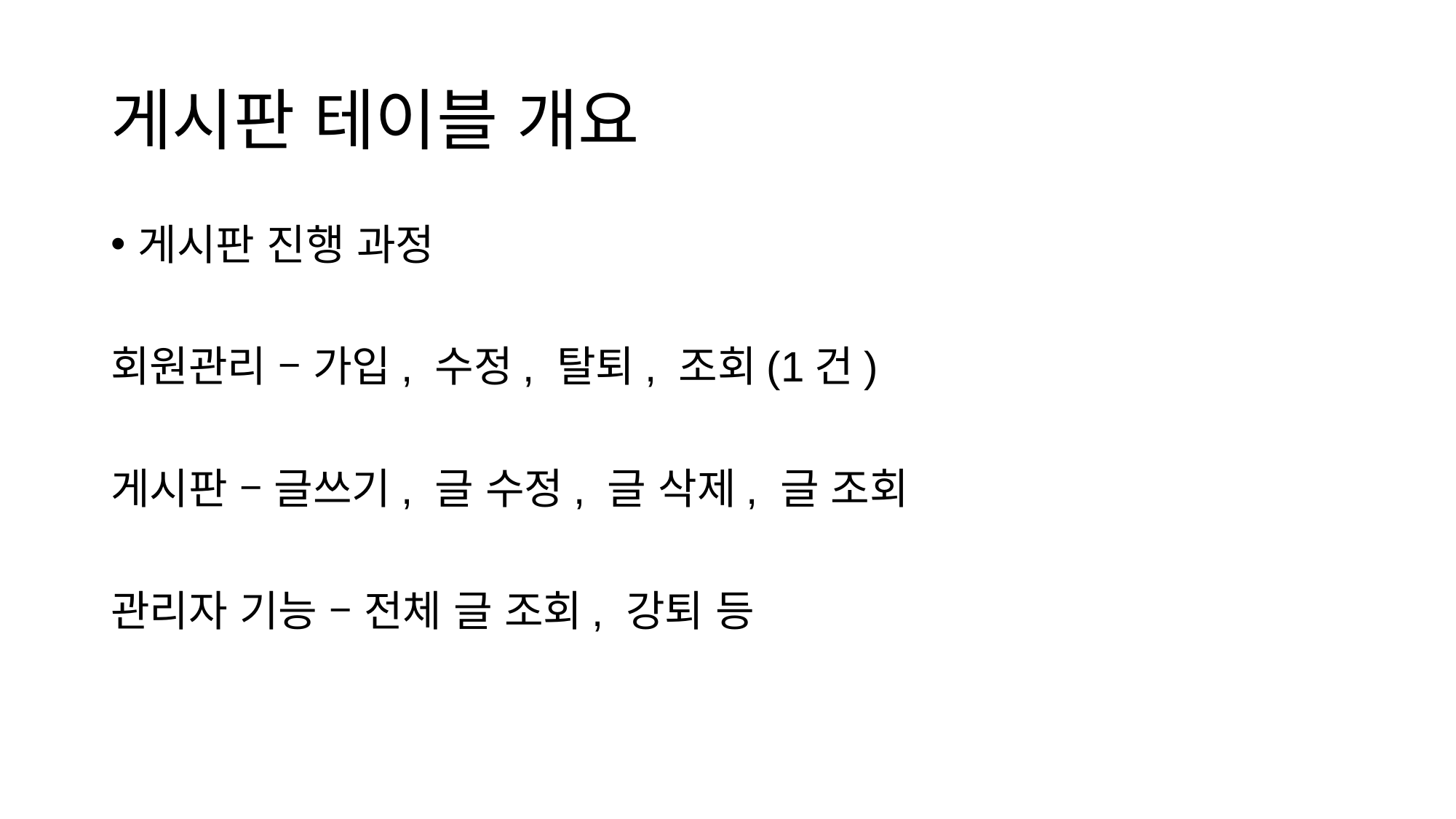

# 게시판 테이블 개요
게시판 진행 과정

회원관리 – 가입, 수정, 탈퇴, 조회(1건)

게시판 – 글쓰기, 글 수정, 글 삭제, 글 조회

관리자 기능 – 전체 글 조회, 강퇴 등